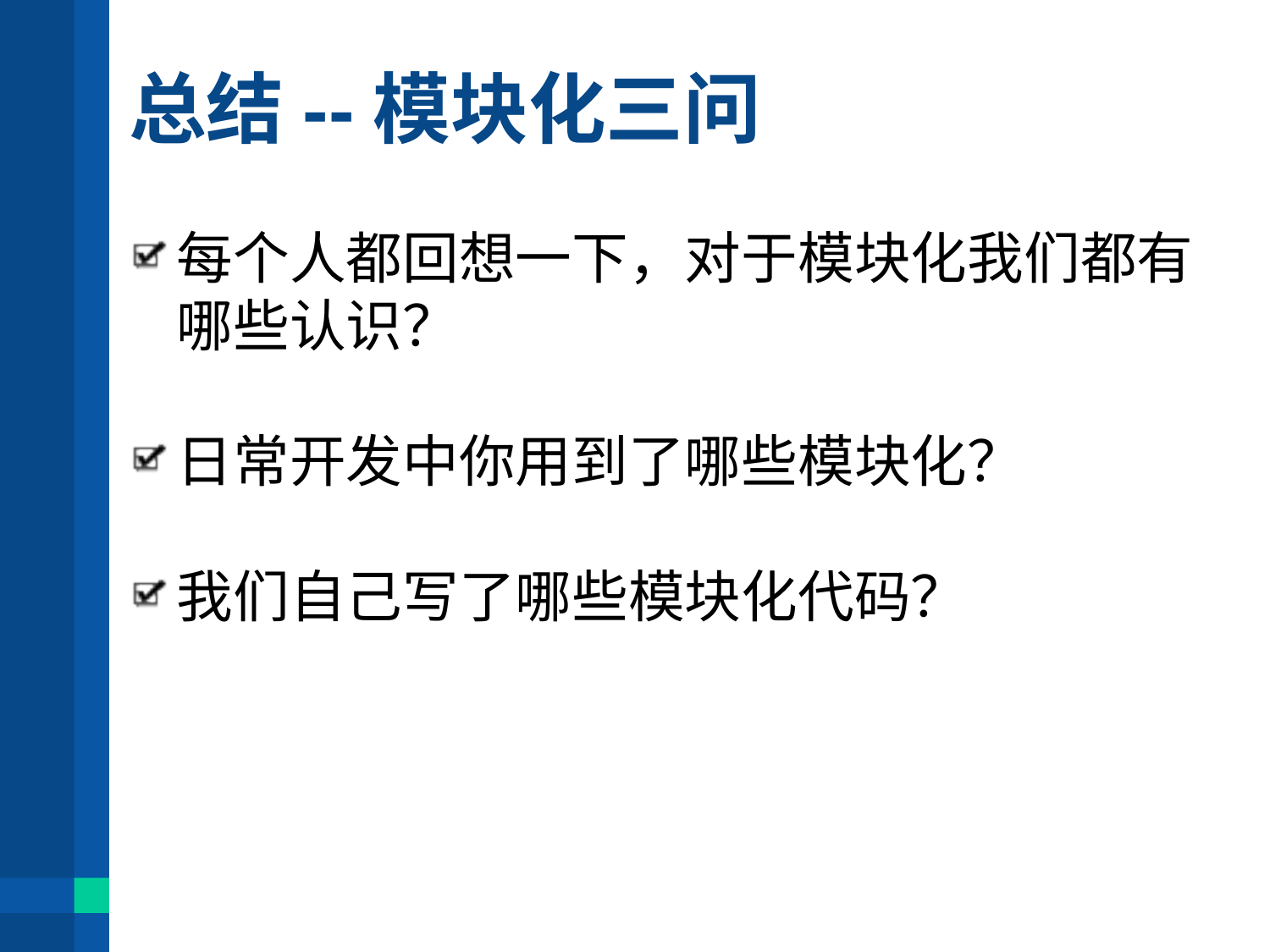

# 总结--模块化三问
每个人都回想一下，对于模块化我们都有哪些认识？

日常开发中你用到了哪些模块化？

我们自己写了哪些模块化代码？